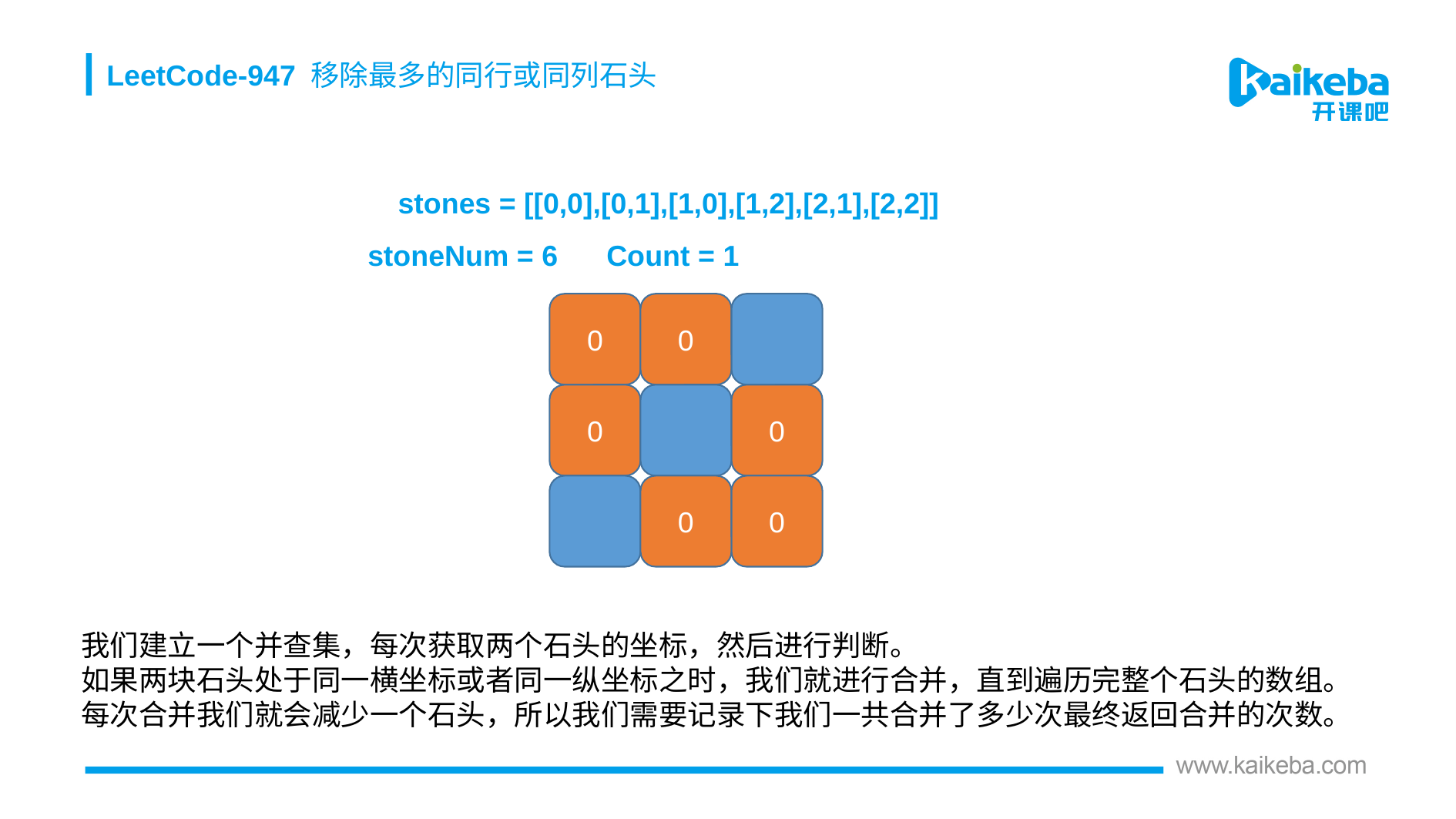

LeetCode-947 移除最多的同行或同列石头

stones = [[0,0],[0,1],[1,0],[1,2],[2,1],[2,2]]
stoneNum = 6
Count = 1
0
0

0

0

0
0
我们建立一个并查集，每次获取两个石头的坐标，然后进行判断。
如果两块石头处于同一横坐标或者同一纵坐标之时，我们就进行合并，直到遍历完整个石头的数组。
每次合并我们就会减少一个石头，所以我们需要记录下我们一共合并了多少次最终返回合并的次数。